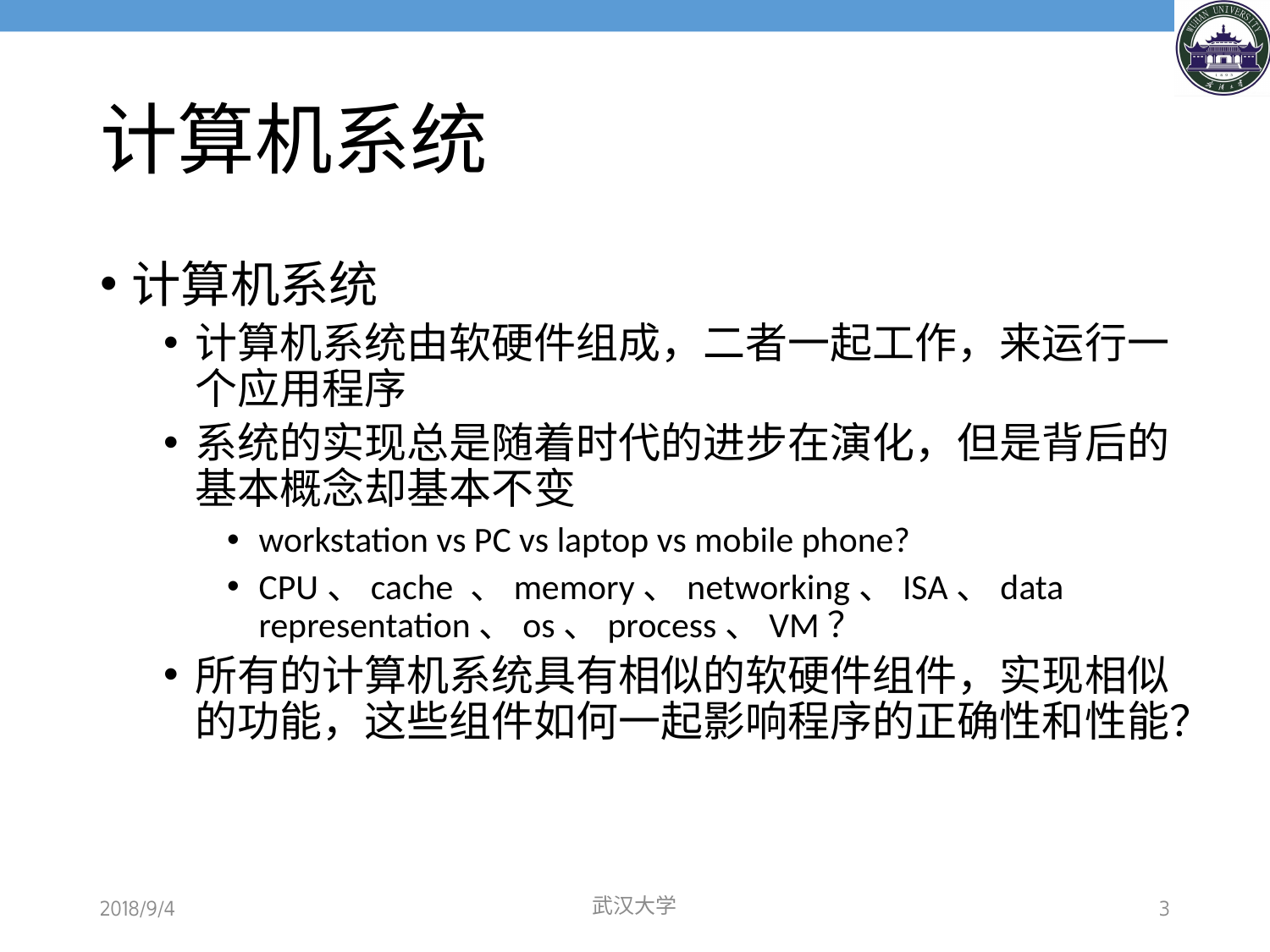

# 计算机系统
计算机系统
计算机系统由软硬件组成，二者一起工作，来运行一个应用程序
系统的实现总是随着时代的进步在演化，但是背后的基本概念却基本不变
workstation vs PC vs laptop vs mobile phone?
CPU、cache 、memory、networking、ISA、data representation、os、process、VM？
所有的计算机系统具有相似的软硬件组件，实现相似的功能，这些组件如何一起影响程序的正确性和性能？

2018/9/4
武汉大学
3